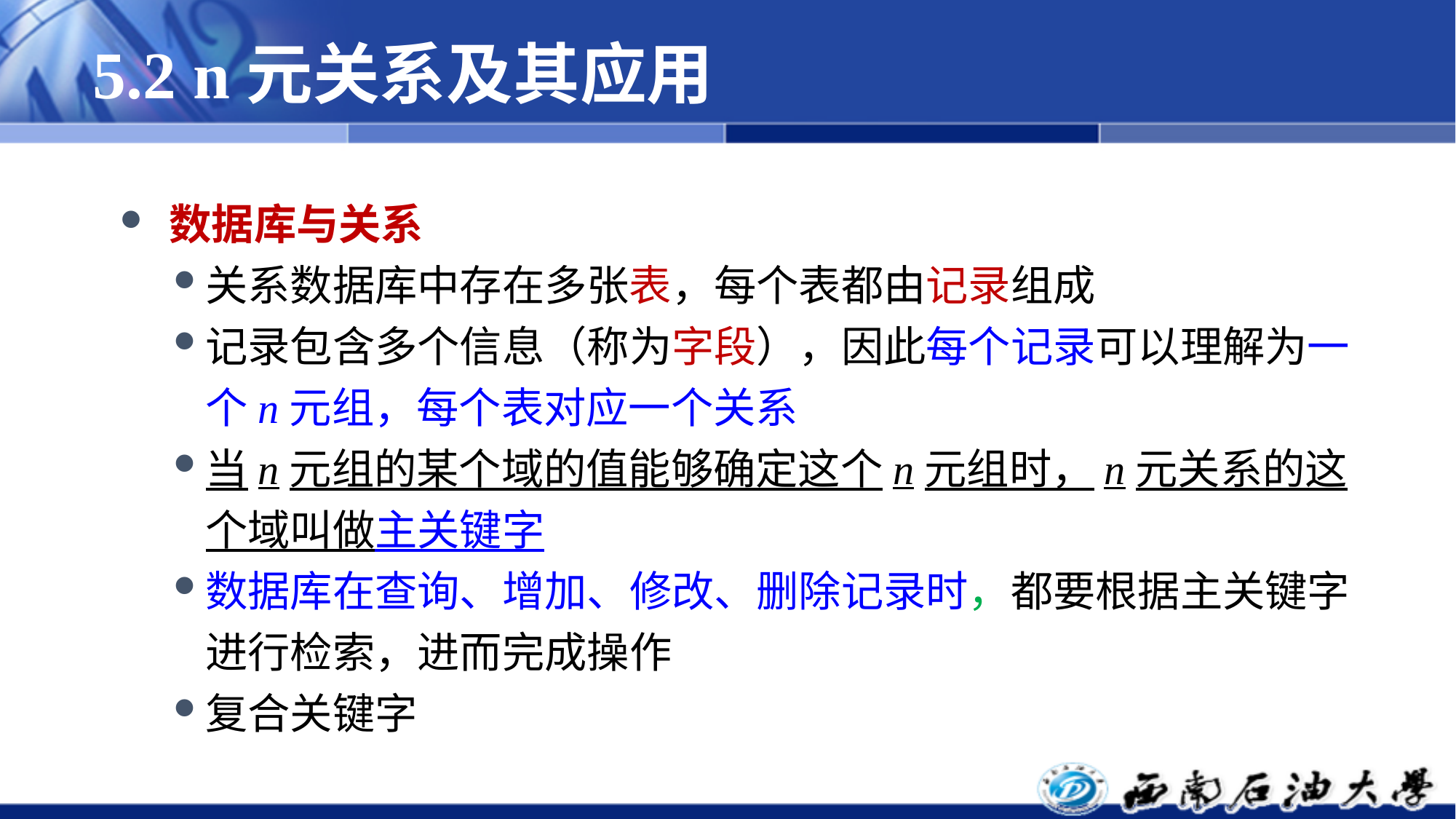

# 5.2 n元关系及其应用
 数据库与关系
关系数据库中存在多张表，每个表都由记录组成
记录包含多个信息（称为字段），因此每个记录可以理解为一个n元组，每个表对应一个关系
当n元组的某个域的值能够确定这个n元组时，n元关系的这个域叫做主关键字
数据库在查询、增加、修改、删除记录时，都要根据主关键字进行检索，进而完成操作
复合关键字